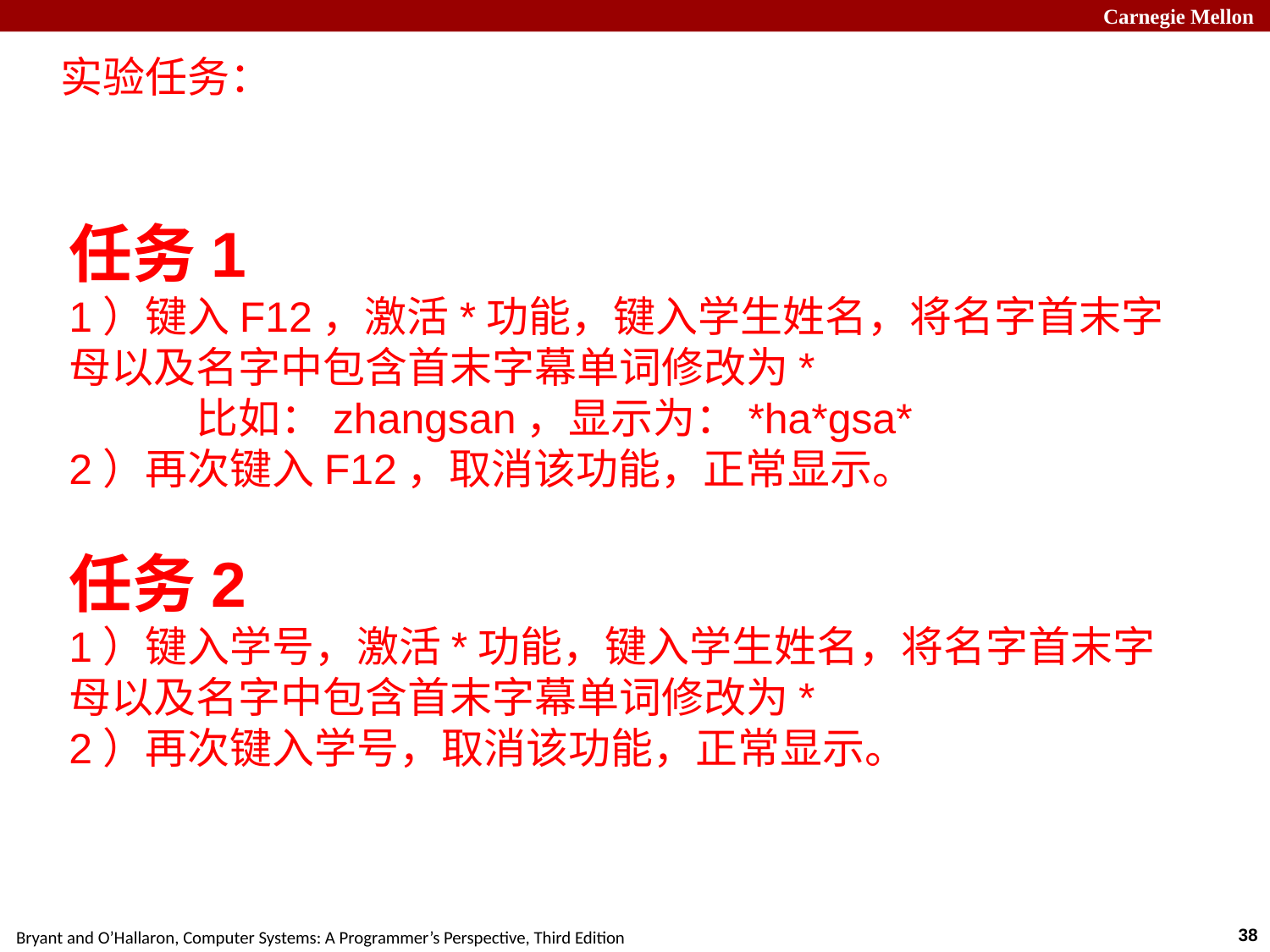

实验任务：
任务1
1）键入F12，激活*功能，键入学生姓名，将名字首末字母以及名字中包含首末字幕单词修改为*
	比如：zhangsan，显示为：*ha*gsa*
2）再次键入F12，取消该功能，正常显示。

任务2
1）键入学号，激活*功能，键入学生姓名，将名字首末字母以及名字中包含首末字幕单词修改为*
2）再次键入学号，取消该功能，正常显示。